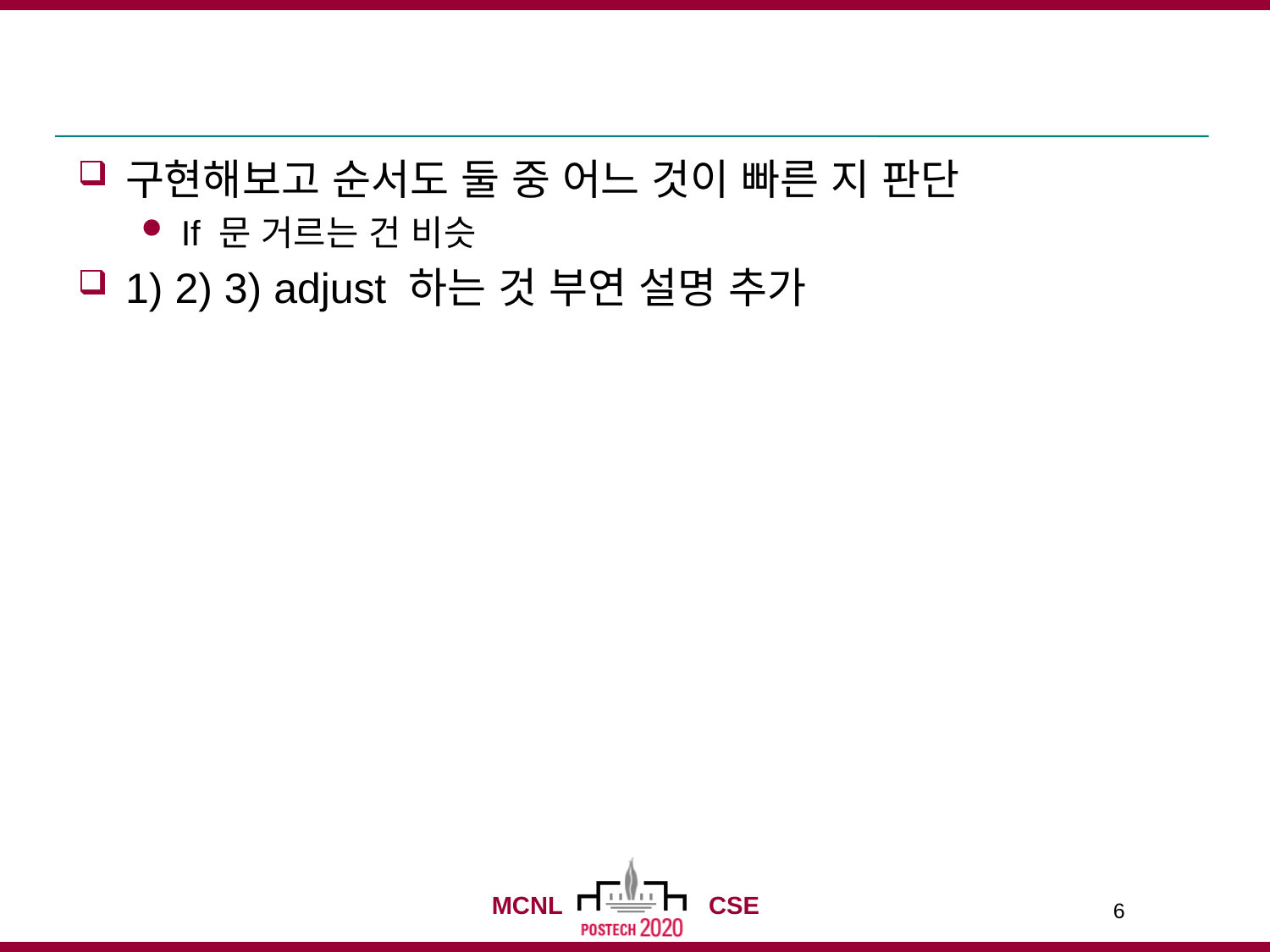

#
구현해보고 순서도 둘 중 어느 것이 빠른 지 판단
If 문 거르는 건 비슷
1) 2) 3) adjust 하는 것 부연 설명 추가

6